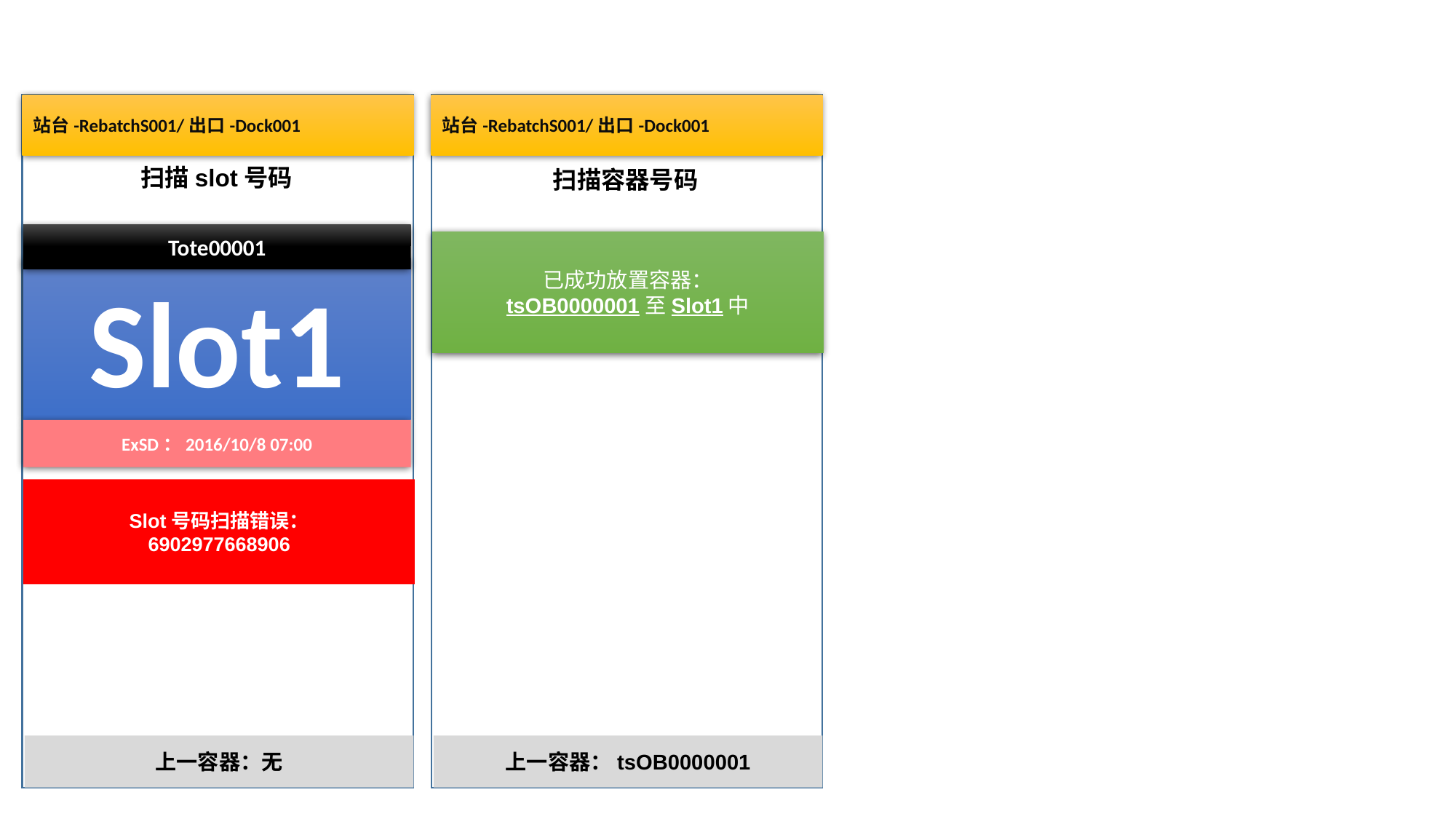

站台-RebatchS001/出口-Dock001

站台-RebatchS001/出口-Dock001
扫描slot号码
扫描容器号码
Tote00001
已成功放置容器：
tsOB0000001至Slot1中
Slot1
ExSD：2016/10/8 07:00
Slot号码扫描错误：
6902977668906
上一容器：无
上一容器：tsOB0000001